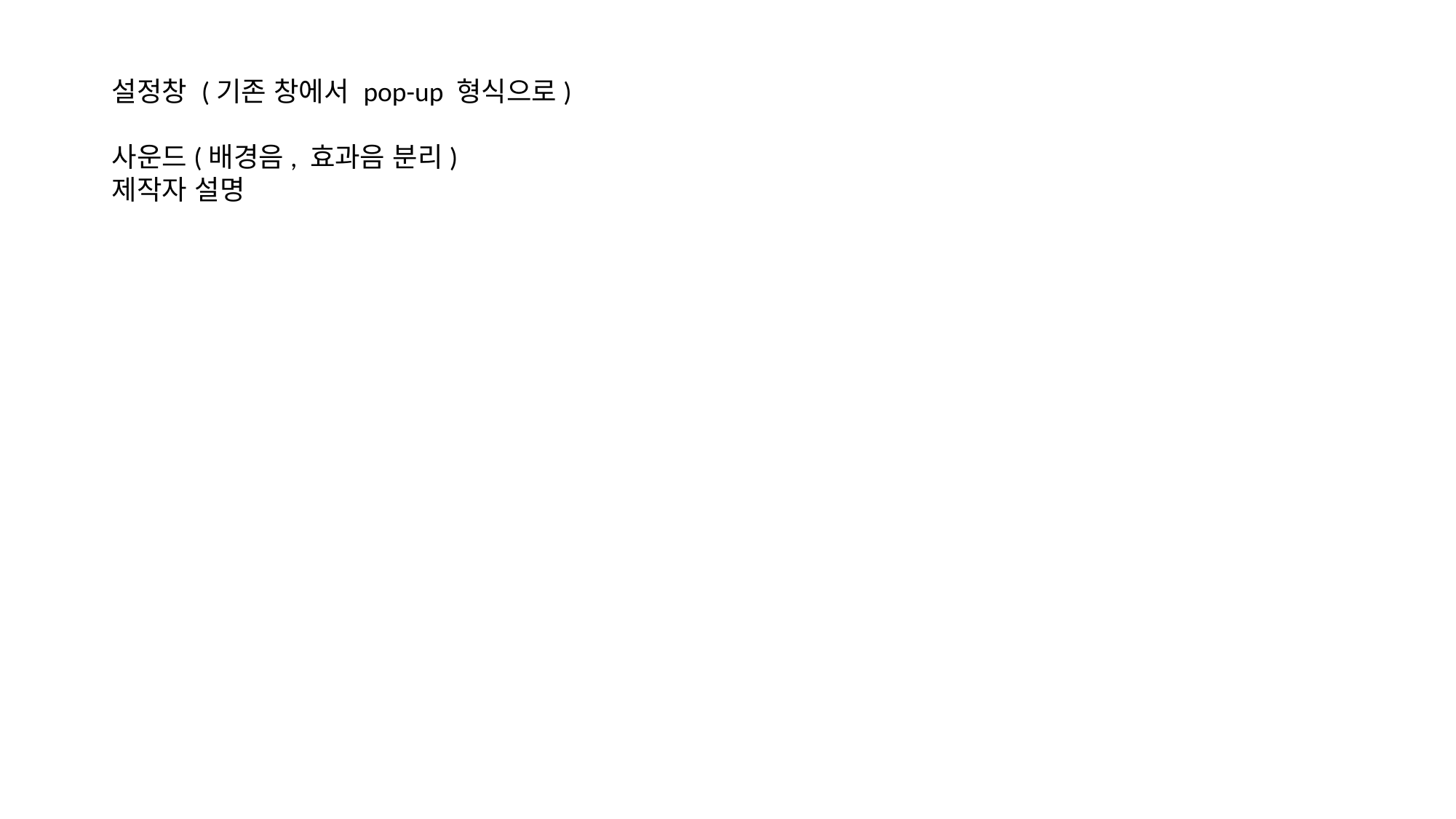

설정창 (기존 창에서 pop-up 형식으로)

사운드(배경음, 효과음 분리)
제작자 설명